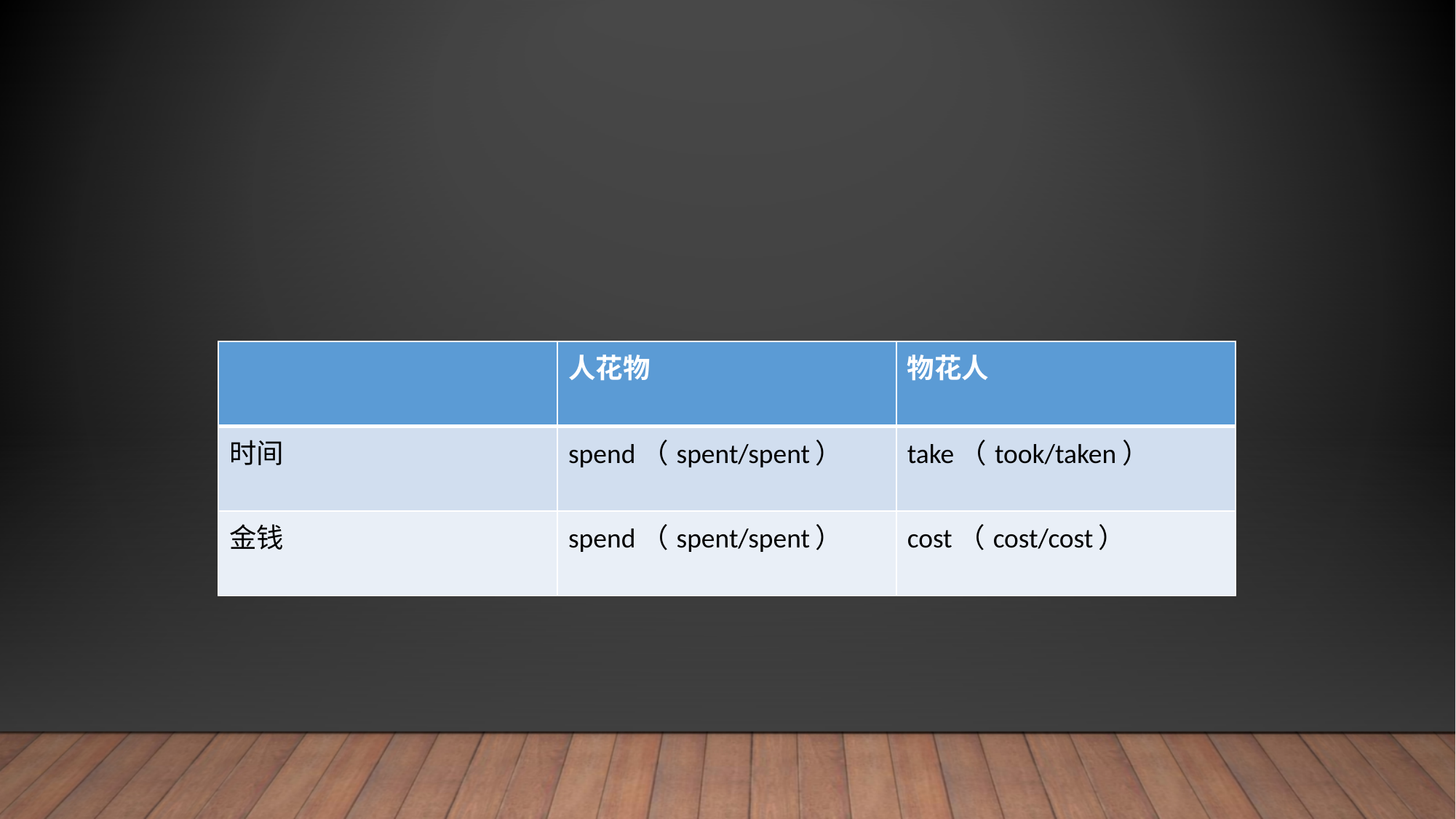

#
|  | 人花物 | 物花人 |
| --- | --- | --- |
| 时间 | spend（spent/spent） | take（took/taken） |
| 金钱 | spend（spent/spent） | cost（cost/cost） |